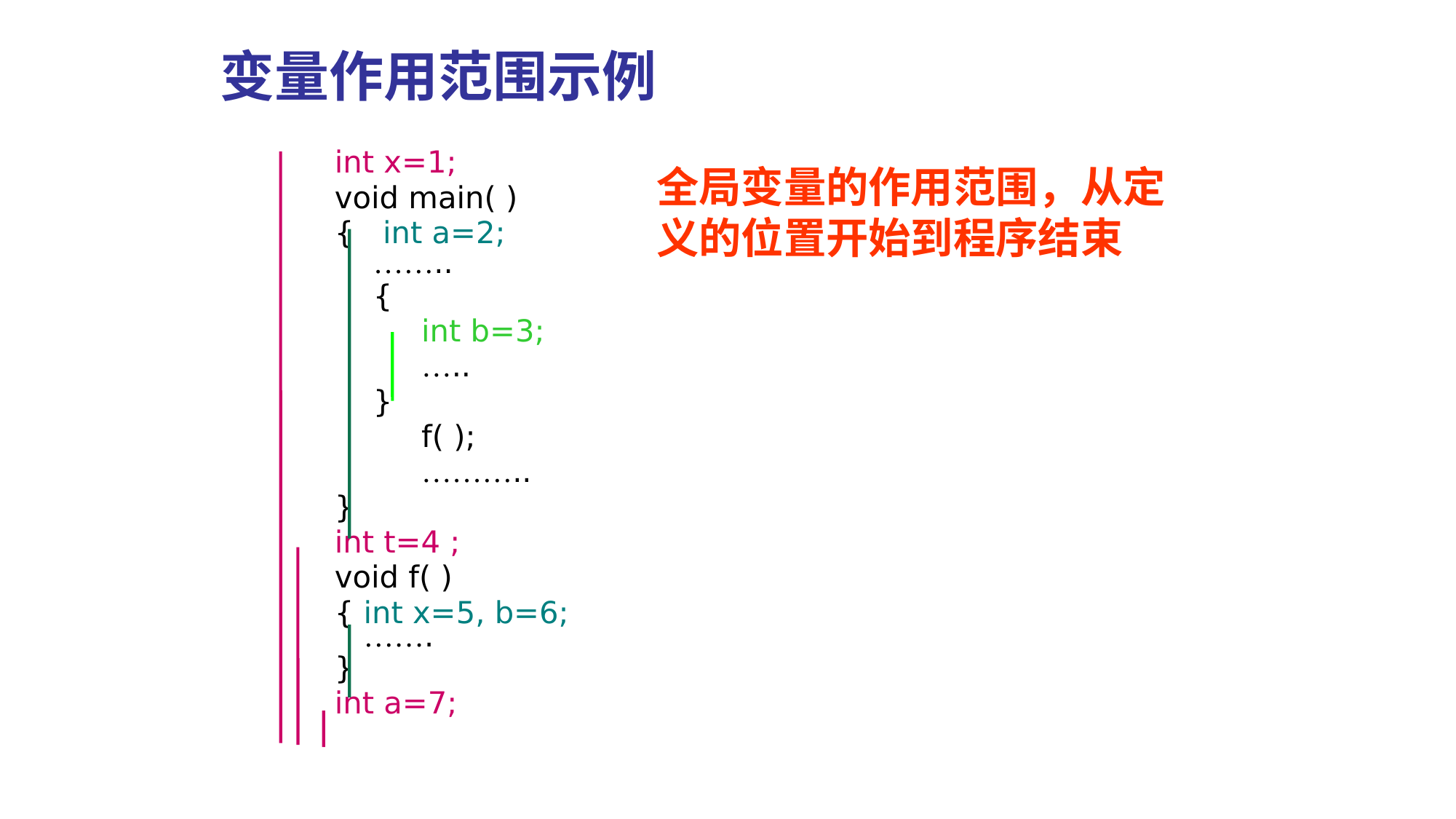

# 变量作用范围示例
int x=1;
void main( )
{   int a=2;
    ……..
    {
         int b=3;
         …..
    }
         f( );
         ………..
}
int t=4 ;
void f( )
{ int x=5, b=6;
   …….
}
int a=7;

全局变量的作用范围，从定义的位置开始到程序结束